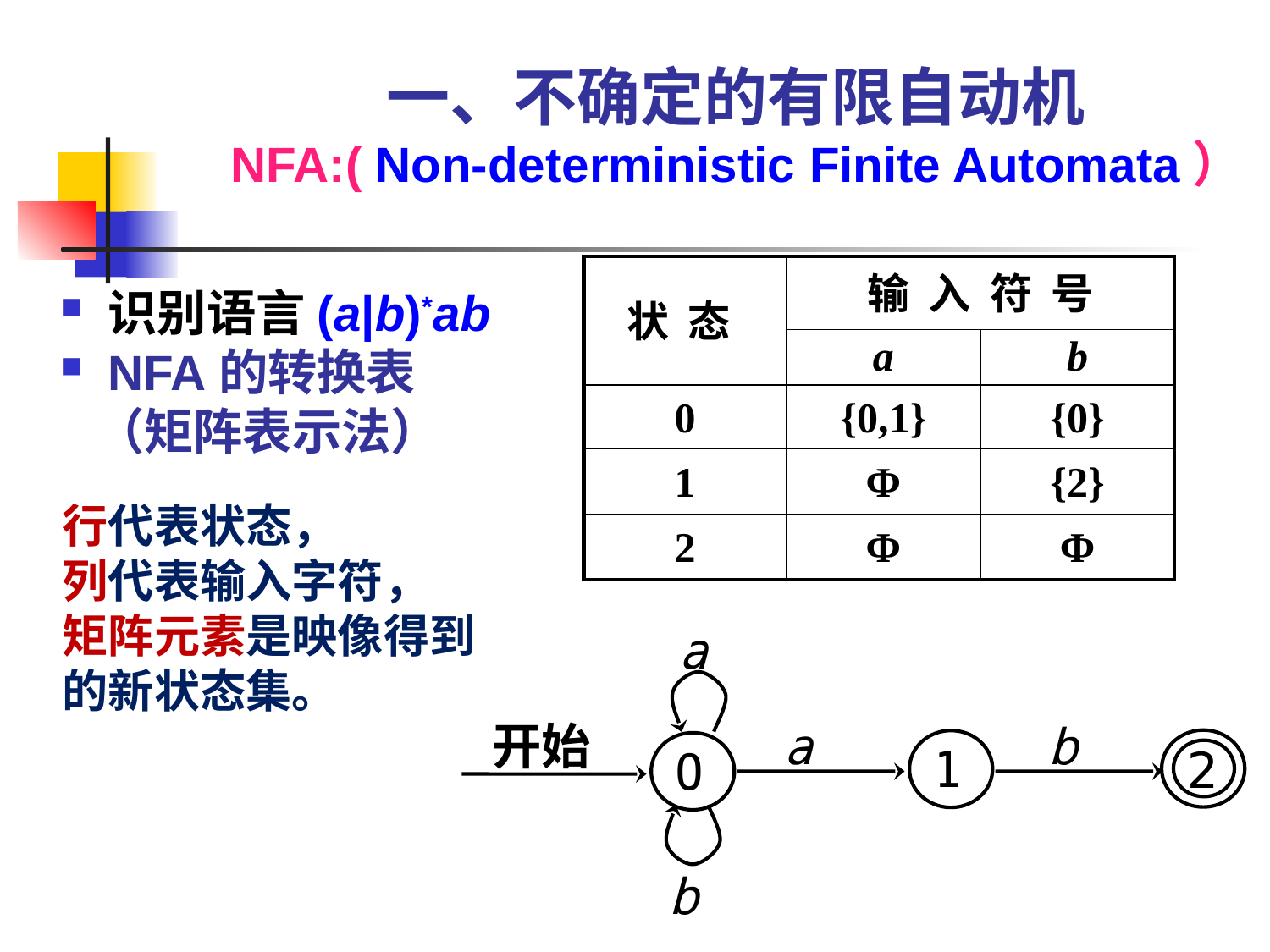

# 一、不确定的有限自动机 NFA:( Non-deterministic Finite Automata）
|  | 输 入 符 号 |  |
| --- | --- | --- |
|  | a | b |
| 0 | {0,1} | {0} |
| 1 | Φ | {2} |
| 2 | Φ | Φ |
状  态
识别语言(a|b)*ab
NFA的转换表
  （矩阵表示法）
行代表状态，
列代表输入字符，
矩阵元素是映像得到的新状态集。
a

开始
a
b

2
1
0

b